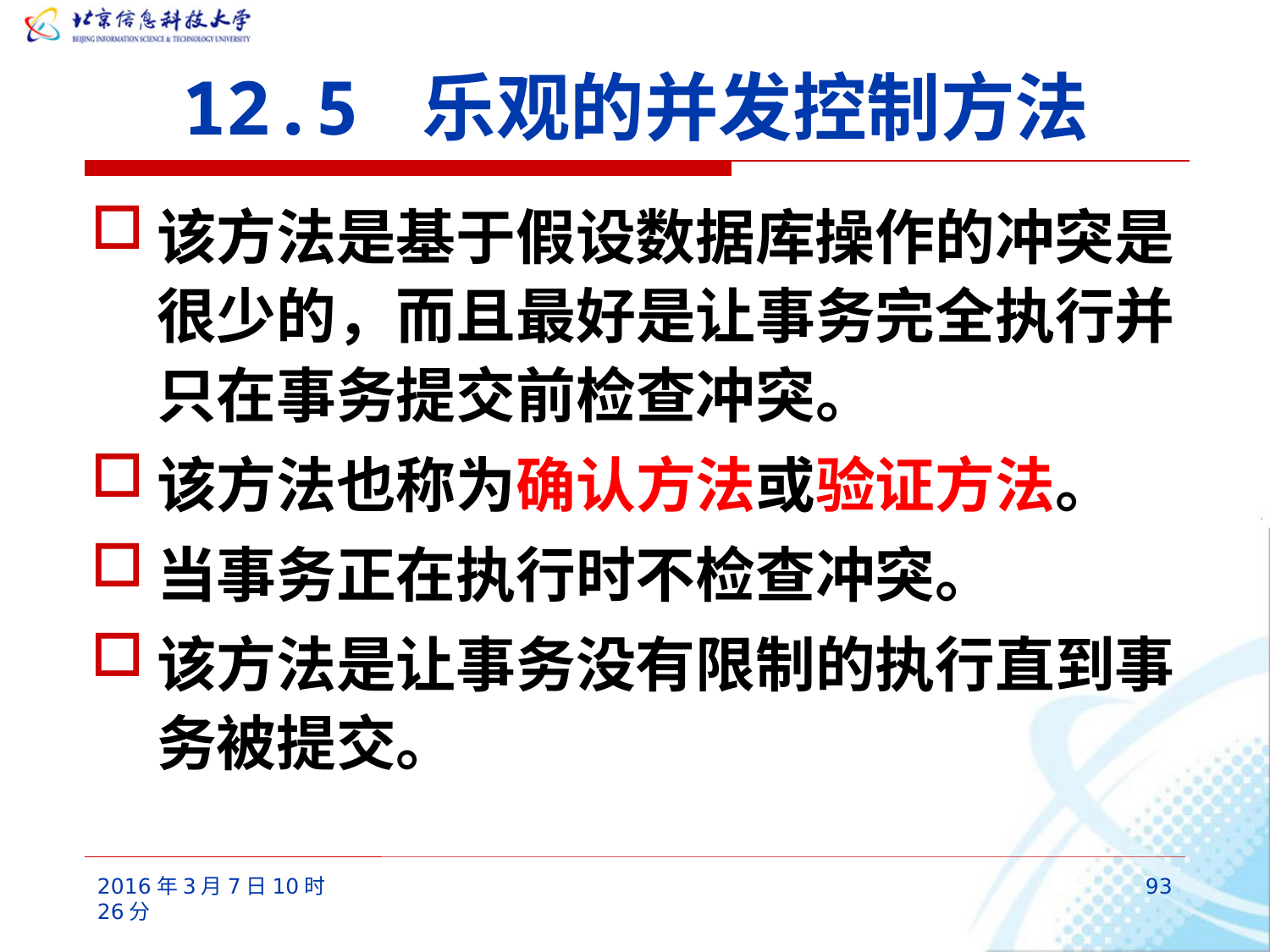

# 12.5 乐观的并发控制方法
该方法是基于假设数据库操作的冲突是很少的，而且最好是让事务完全执行并只在事务提交前检查冲突。
该方法也称为确认方法或验证方法。
当事务正在执行时不检查冲突。
该方法是让事务没有限制的执行直到事务被提交。
2016年3月7日10时26分
93